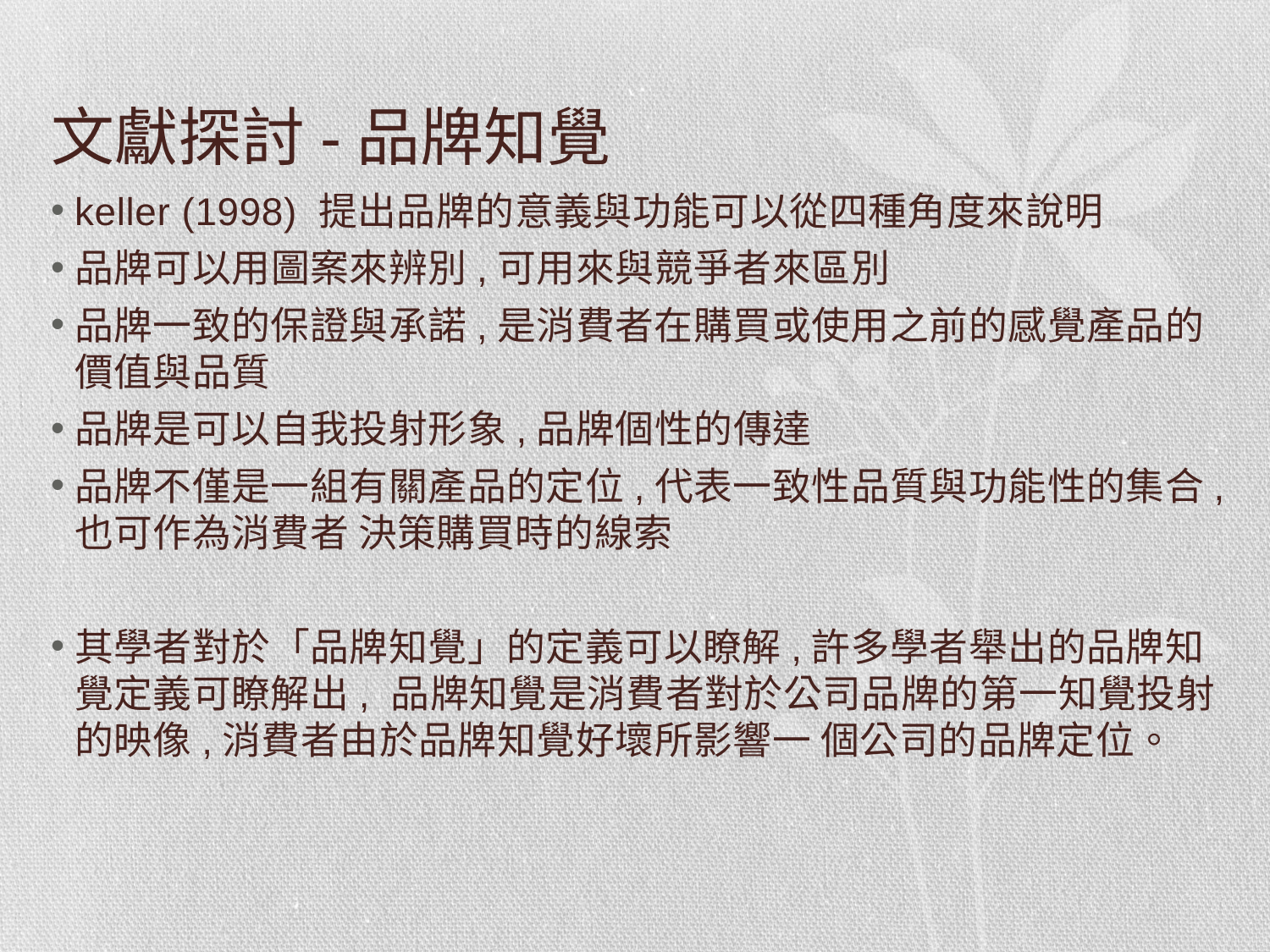

# 文獻探討-品牌知覺
keller (1998) 提出品牌的意義與功能可以從四種角度來說明
品牌可以用圖案來辨別,可用來與競爭者來區別
品牌一致的保證與承諾,是消費者在購買或使用之前的感覺產品的價值與品質
品牌是可以自我投射形象,品牌個性的傳達
品牌不僅是一組有關產品的定位,代表一致性品質與功能性的集合,也可作為消費者 決策購買時的線索

其學者對於「品牌知覺」的定義可以瞭解,許多學者舉出的品牌知覺定義可瞭解出, 品牌知覺是消費者對於公司品牌的第一知覺投射的映像,消費者由於品牌知覺好壞所影響一 個公司的品牌定位。